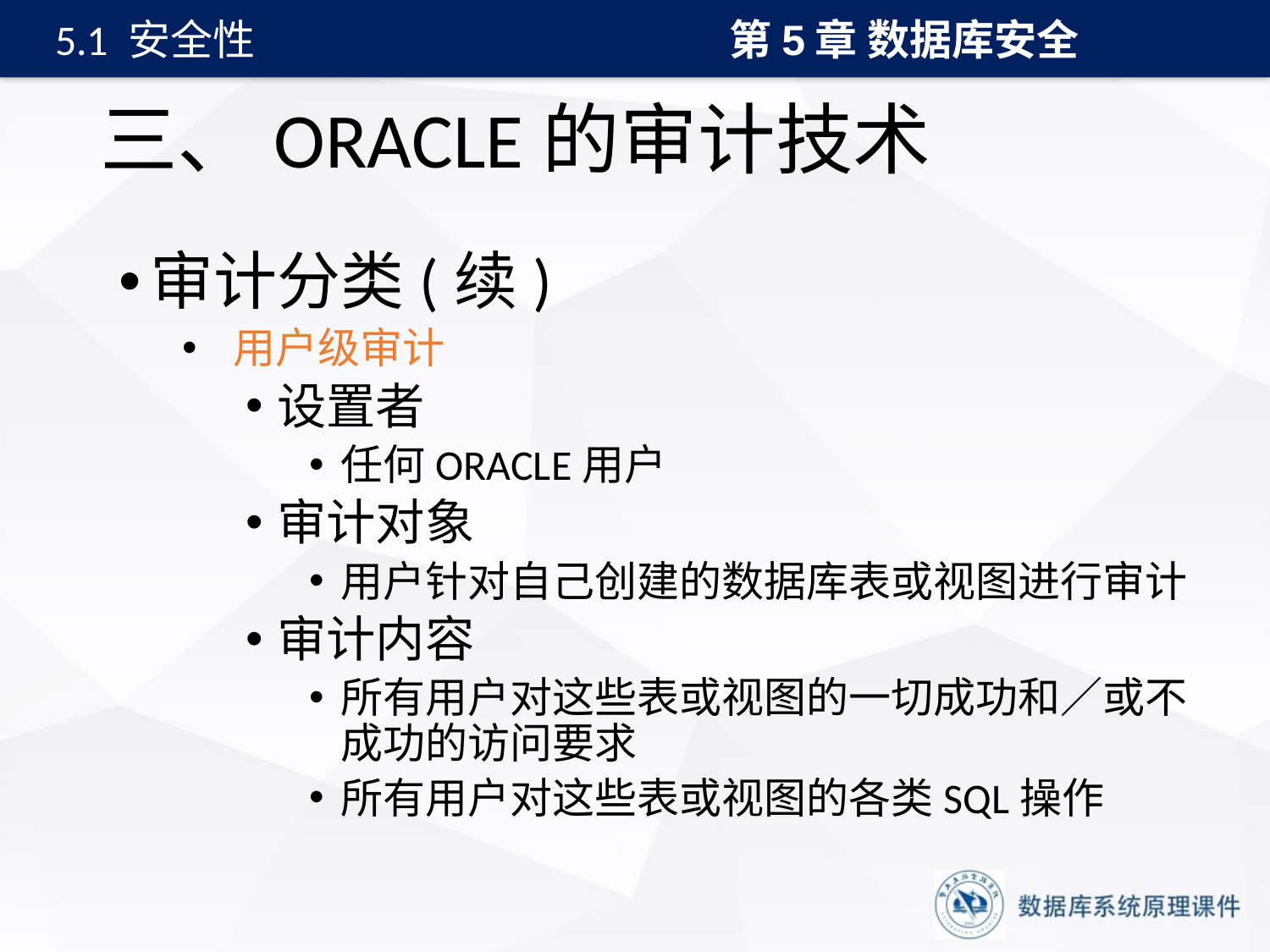

第5章 数据库安全
5.1 安全性
# 三、ORACLE的审计技术
审计分类(续)
 用户级审计
设置者
任何ORACLE用户
审计对象
用户针对自己创建的数据库表或视图进行审计
审计内容
所有用户对这些表或视图的一切成功和／或不成功的访问要求
所有用户对这些表或视图的各类SQL操作